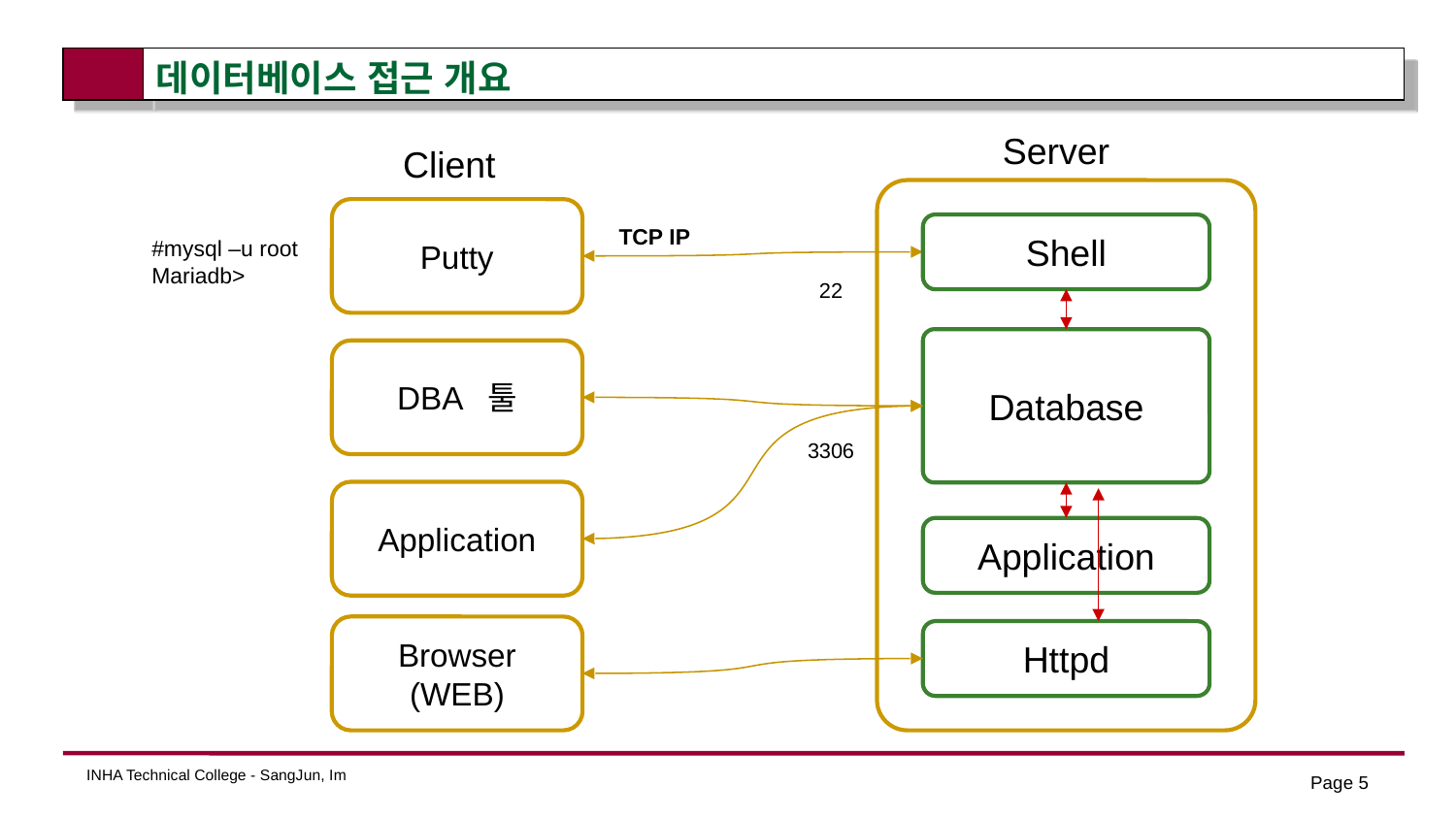

# 데이터베이스 접근 개요
Server
Client

Putty
Shell
TCP IP
#mysql –u root
Mariadb>
22
Database
DBA  툴
3306
Application
Application
Browser
(WEB)
Httpd
Page 5